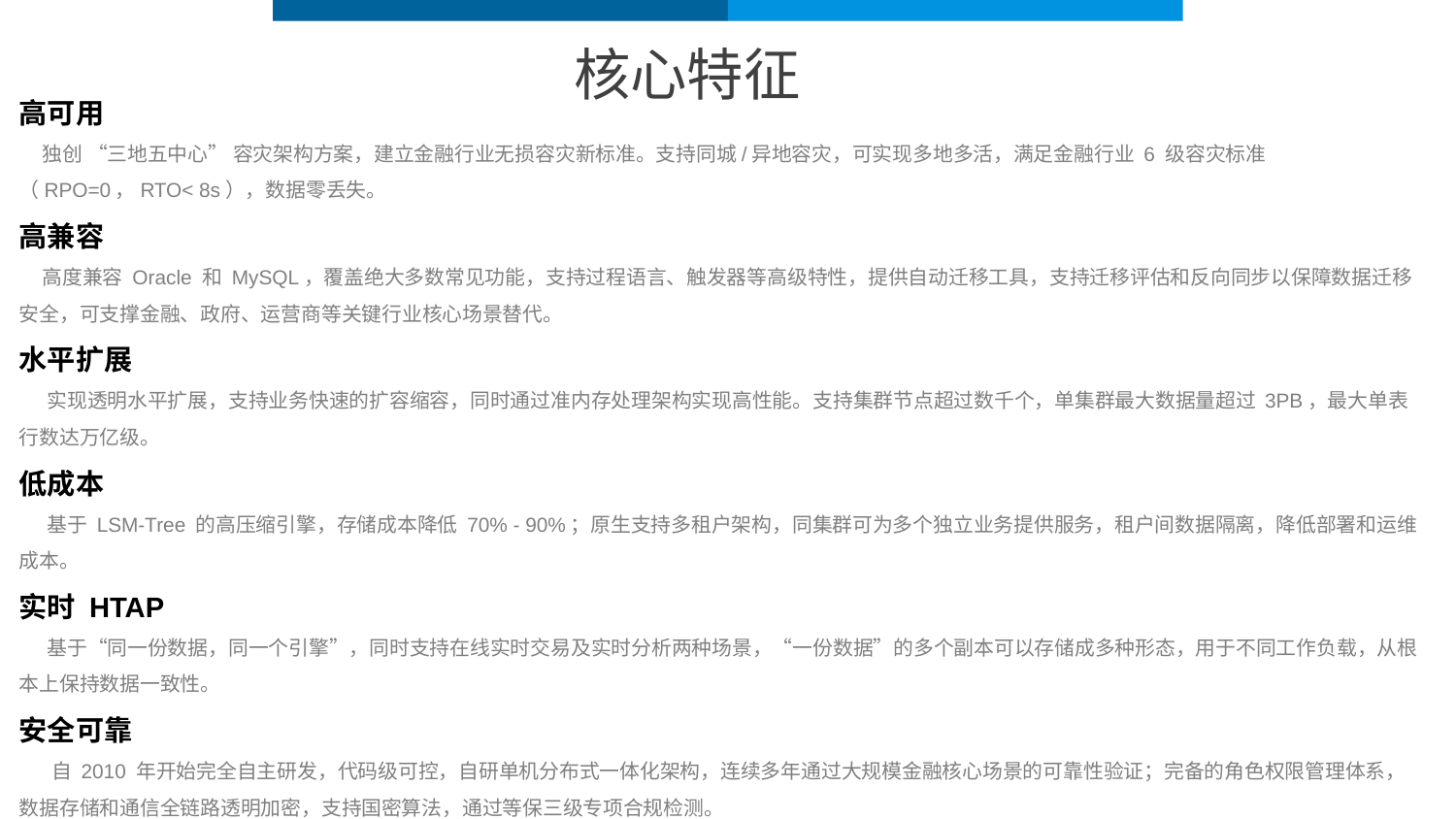

核心特征
高可用
    独创 “三地五中心” 容灾架构方案，建立金融行业无损容灾新标准。支持同城/异地容灾，可实现多地多活，满足金融行业 6 级容灾标准（RPO=0，RTO< 8s），数据零丢失。
高兼容
    高度兼容 Oracle 和 MySQL，覆盖绝大多数常见功能，支持过程语言、触发器等高级特性，提供自动迁移工具，支持迁移评估和反向同步以保障数据迁移安全，可支撑金融、政府、运营商等关键行业核心场景替代。
水平扩展
     实现透明水平扩展，支持业务快速的扩容缩容，同时通过准内存处理架构实现高性能。支持集群节点超过数千个，单集群最大数据量超过 3PB，最大单表行数达万亿级。
低成本
     基于 LSM-Tree 的高压缩引擎，存储成本降低 70% - 90%；原生支持多租户架构，同集群可为多个独立业务提供服务，租户间数据隔离，降低部署和运维成本。
实时 HTAP
     基于“同一份数据，同一个引擎”，同时支持在线实时交易及实时分析两种场景，“一份数据”的多个副本可以存储成多种形态，用于不同工作负载，从根本上保持数据一致性。
安全可靠
      自 2010 年开始完全自主研发，代码级可控，自研单机分布式一体化架构，连续多年通过大规模金融核心场景的可靠性验证；完备的角色权限管理体系，数据存储和通信全链路透明加密，支持国密算法，通过等保三级专项合规检测。